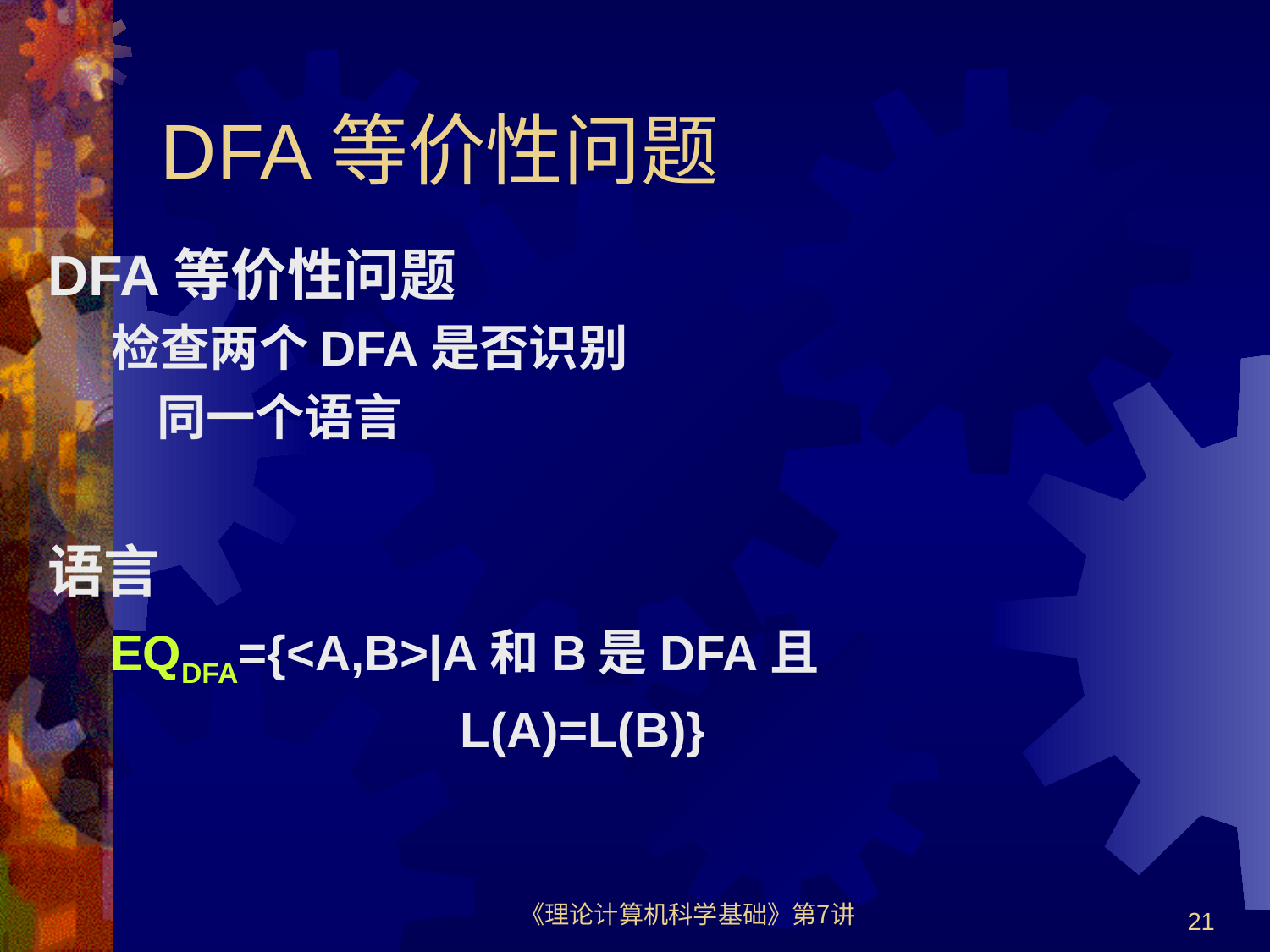

# DFA等价性问题
DFA等价性问题
检查两个DFA是否识别
   同一个语言

语言
    EQDFA={<A,B>|A和B是DFA且
                              L(A)=L(B)}
《理论计算机科学基础》第7讲
21